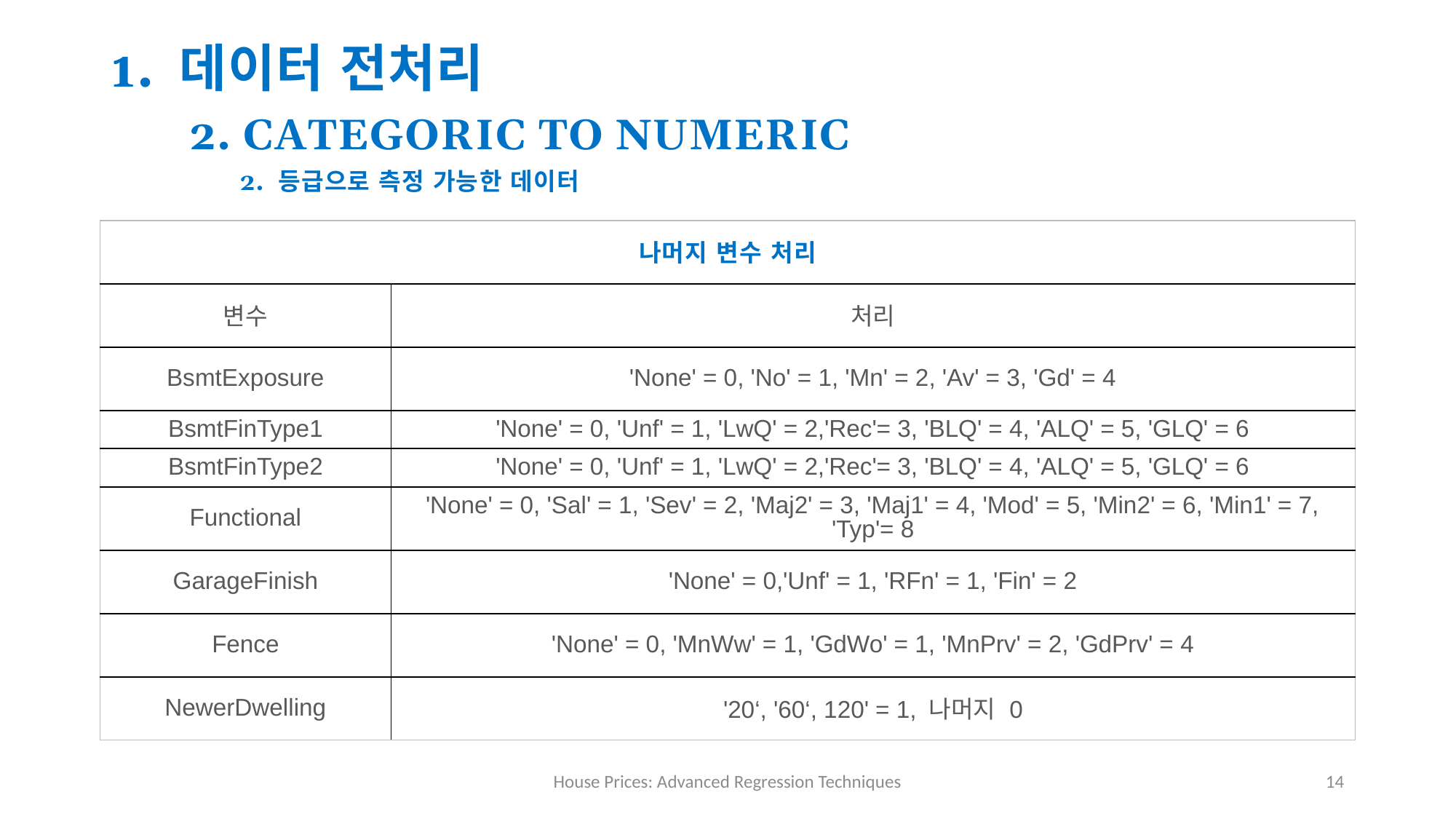

1. 데이터 전처리
2. Categoric to numeric
2. 등급으로 측정 가능한 데이터
| 나머지 변수 처리 |  |
| --- | --- |
| 변수 | 처리 |
| BsmtExposure | 'None' = 0, 'No' = 1, 'Mn' = 2, 'Av' = 3, 'Gd' = 4 |
| BsmtFinType1 | 'None' = 0, 'Unf' = 1, 'LwQ' = 2,'Rec'= 3, 'BLQ' = 4, 'ALQ' = 5, 'GLQ' = 6 |
| BsmtFinType2 | 'None' = 0, 'Unf' = 1, 'LwQ' = 2,'Rec'= 3, 'BLQ' = 4, 'ALQ' = 5, 'GLQ' = 6 |
| Functional | 'None' = 0, 'Sal' = 1, 'Sev' = 2, 'Maj2' = 3, 'Maj1' = 4, 'Mod' = 5, 'Min2' = 6, 'Min1' = 7, 'Typ'= 8 |
| GarageFinish | 'None' = 0,'Unf' = 1, 'RFn' = 1, 'Fin' = 2 |
| Fence | 'None' = 0, 'MnWw' = 1, 'GdWo' = 1, 'MnPrv' = 2, 'GdPrv' = 4 |
| NewerDwelling | '20‘, '60‘, 120' = 1, 나머지 0 |
House Prices: Advanced Regression Techniques
14